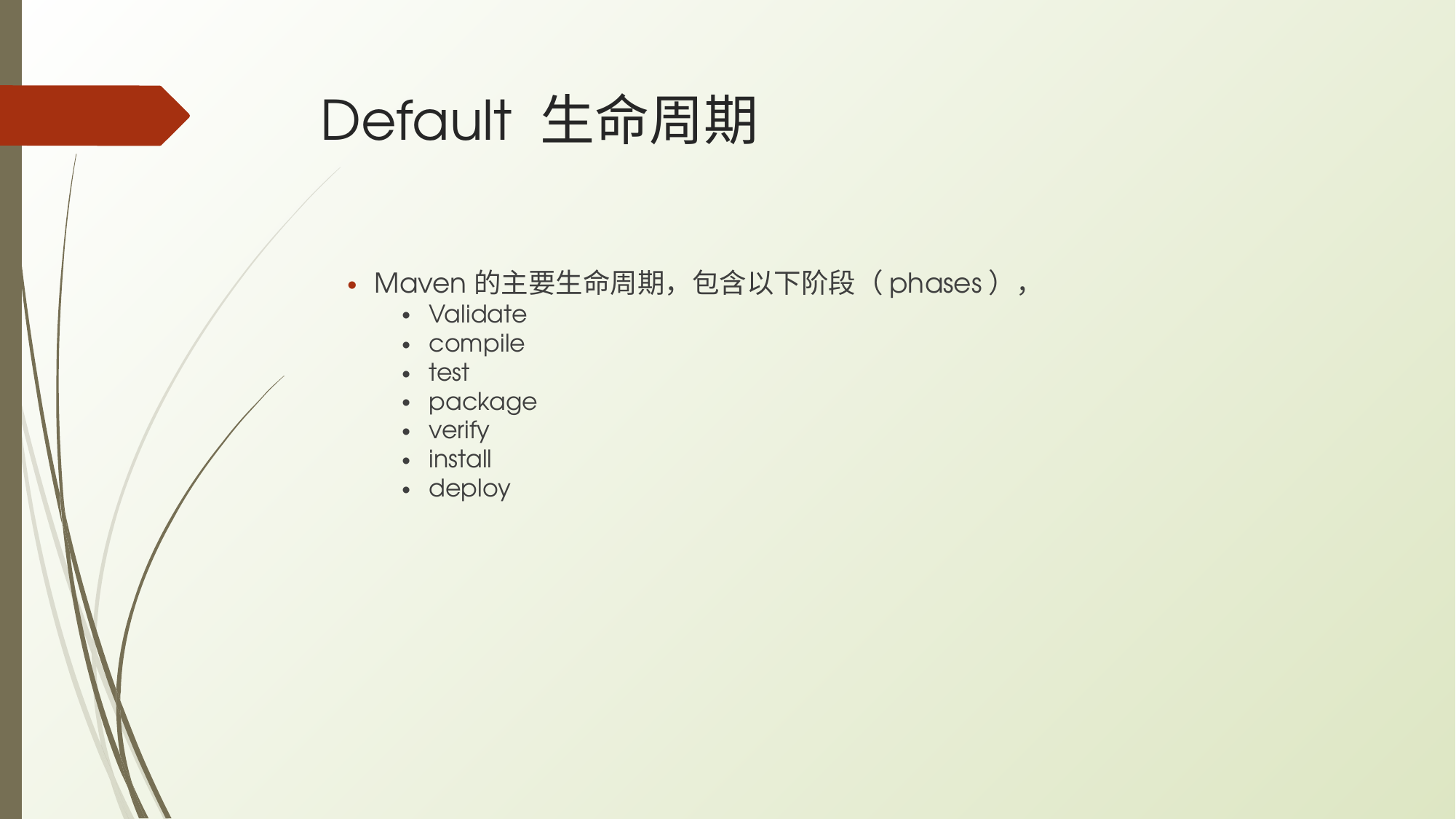

# Default 生命周期
Maven的主要生命周期，包含以下阶段（phases），
Validate
compile
test
package
verify
install
deploy